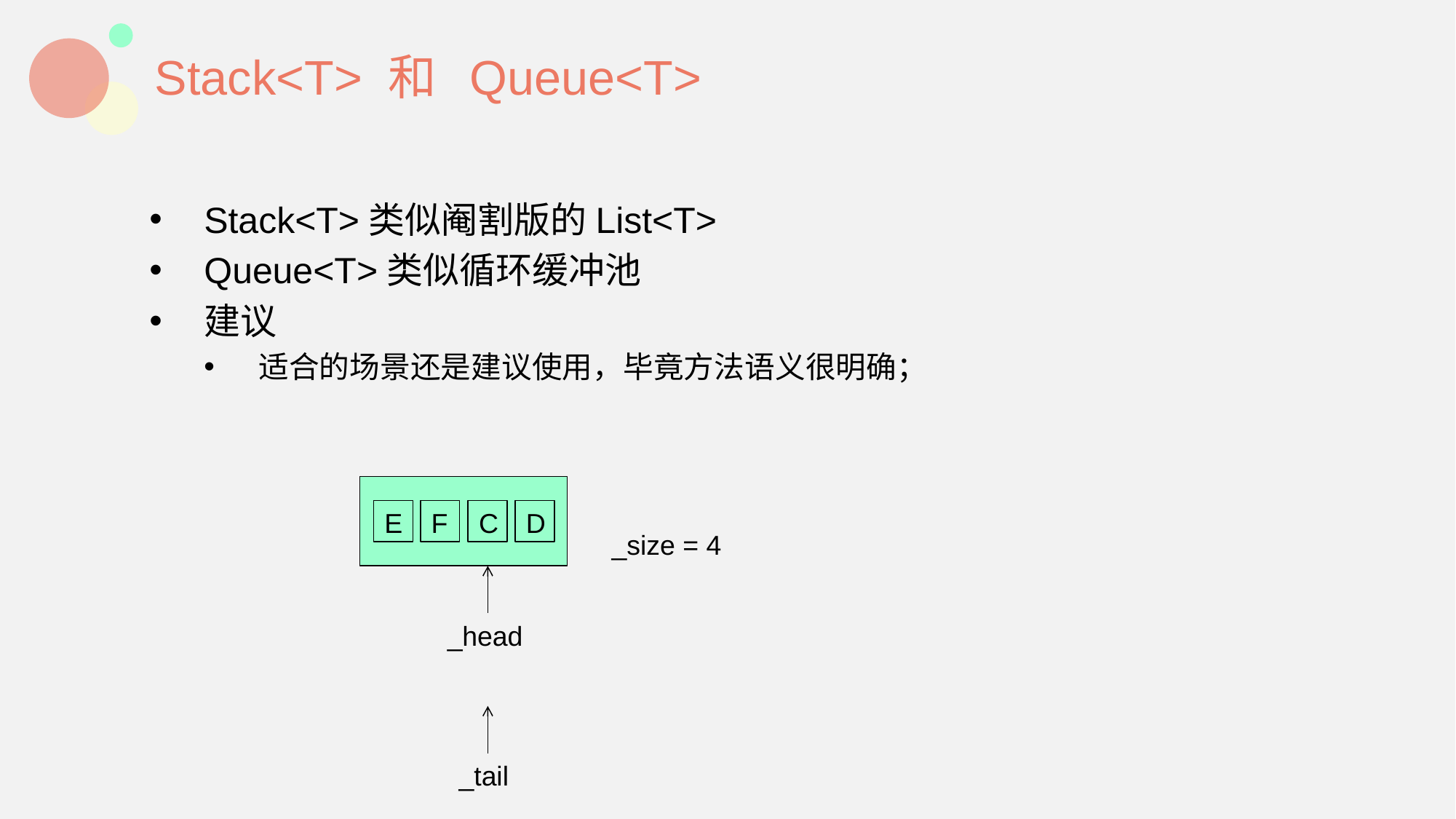

# Stack<T> 和  Queue<T>
Stack<T>类似阉割版的List<T>
Queue<T>类似循环缓冲池
建议
适合的场景还是建议使用，毕竟方法语义很明确；

E
F
C
D
_size = 4
_head
_tail